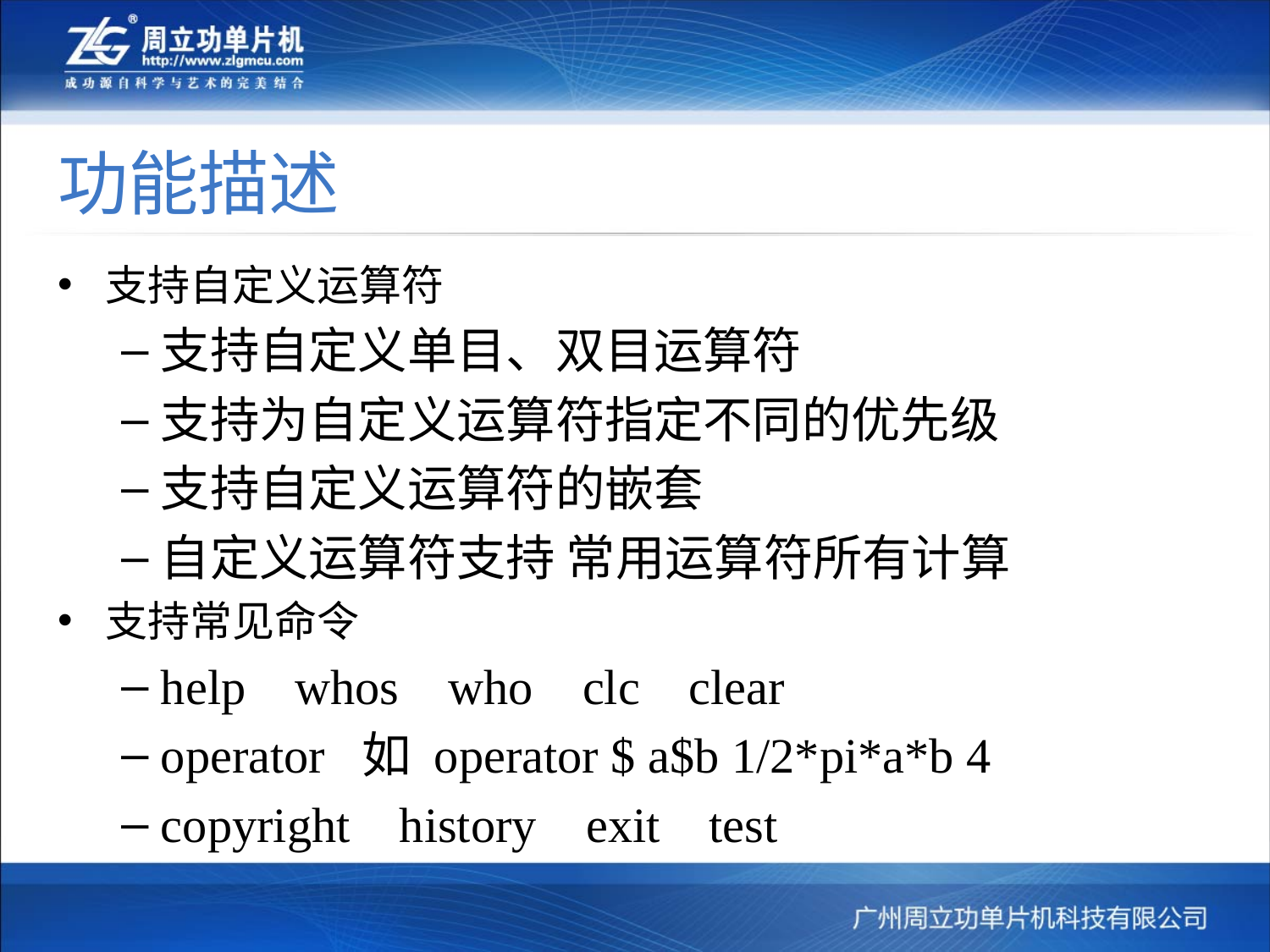

# 功能描述
支持自定义运算符
支持自定义单目、双目运算符
支持为自定义运算符指定不同的优先级
支持自定义运算符的嵌套
自定义运算符支持 常用运算符所有计算
支持常见命令
help    whos    who    clc    clear
operator  如 operator $ a$b 1/2*pi*a*b 4
copyright    history    exit    test